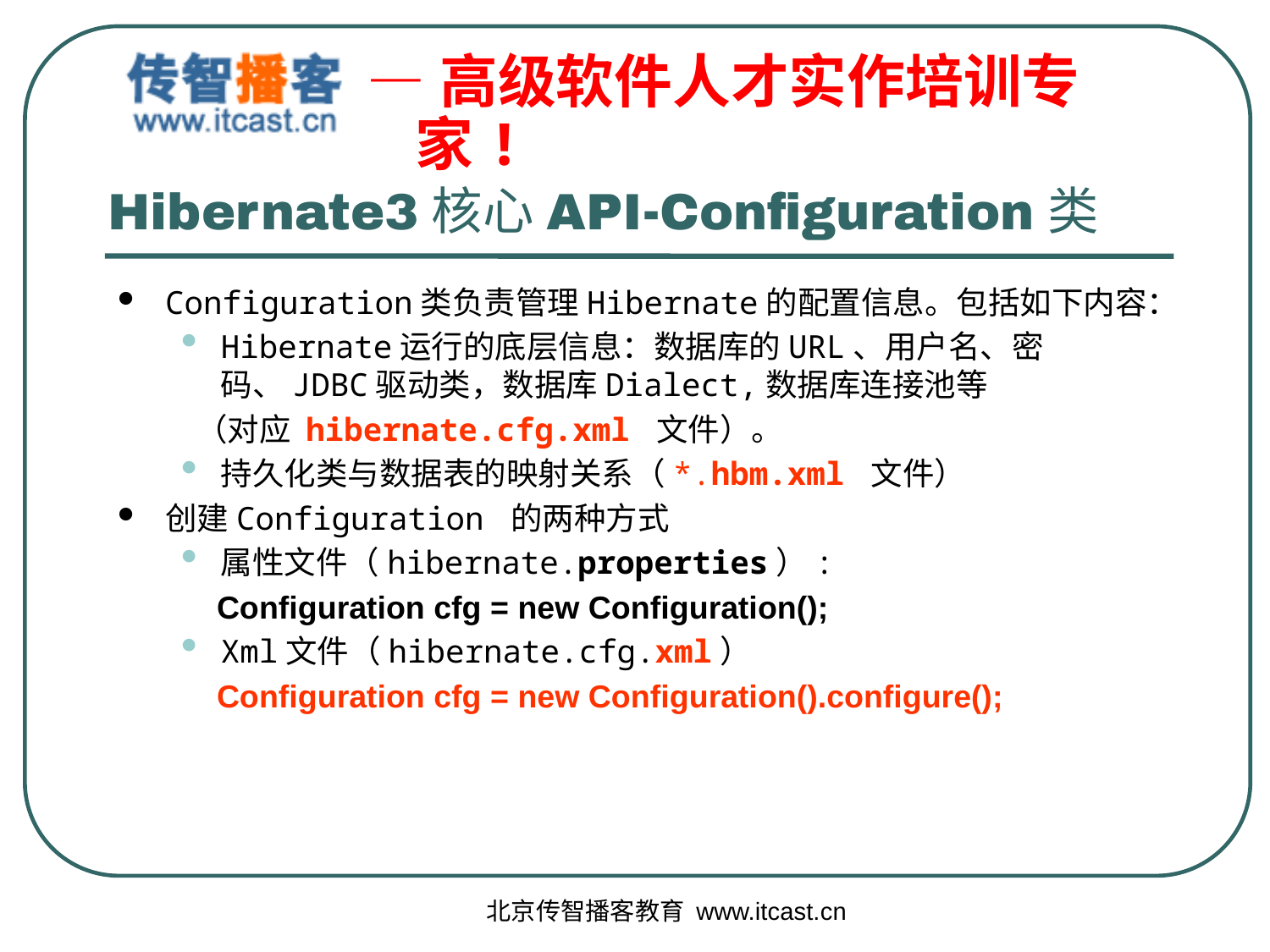

# Hibernate3核心API-Configuration类
Configuration类负责管理Hibernate的配置信息。包括如下内容：
Hibernate运行的底层信息：数据库的URL、用户名、密码、JDBC驱动类，数据库Dialect,数据库连接池等
 （对应 hibernate.cfg.xml 文件）。
持久化类与数据表的映射关系（*.hbm.xml 文件）
创建Configuration 的两种方式
属性文件（hibernate.properties）:
    Configuration cfg = new Configuration();
Xml文件（hibernate.cfg.xml）
    Configuration cfg = new Configuration().configure();
北京传智播客教育 www.itcast.cn